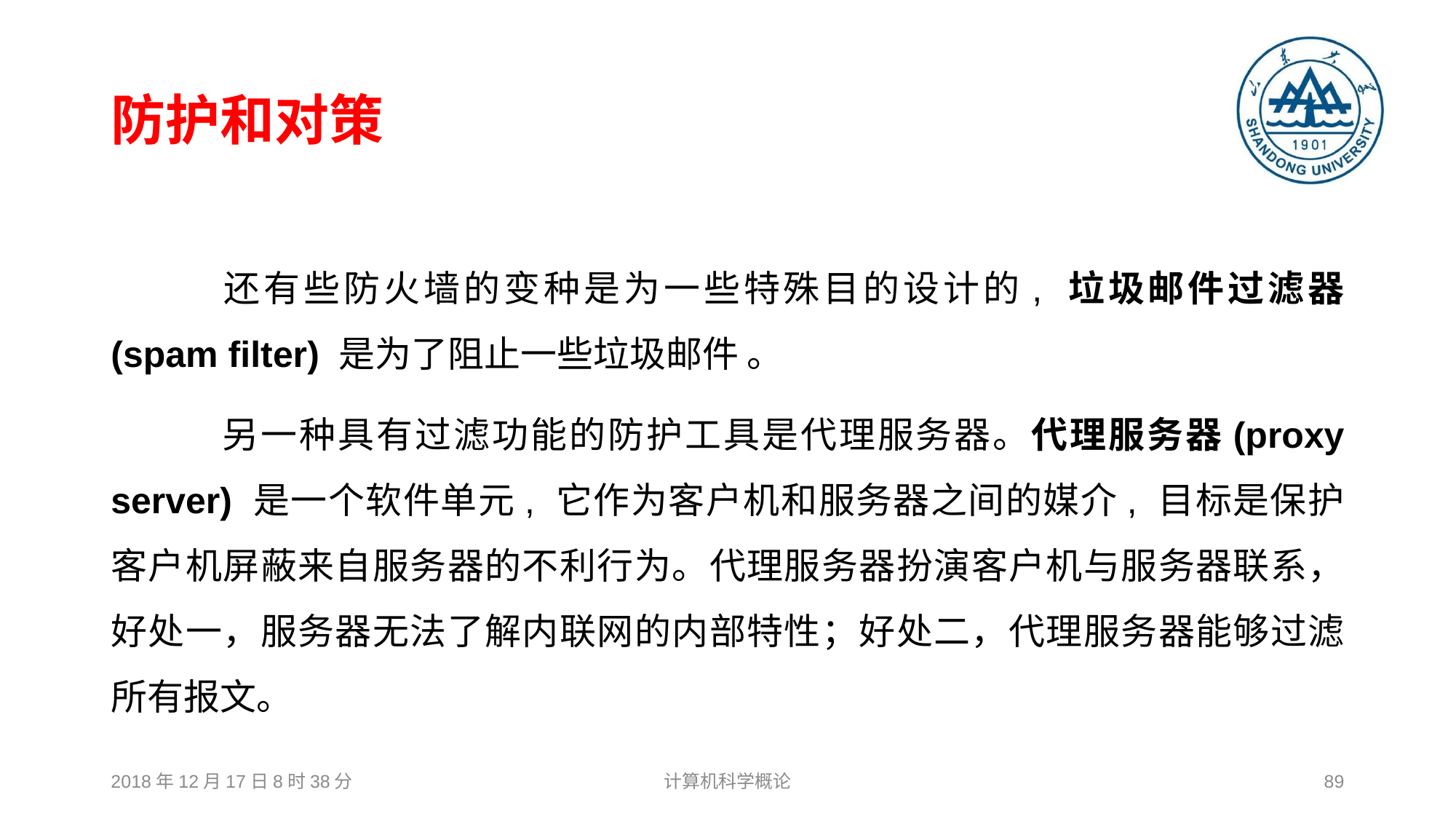

# 防护和对策
	还有些防火墙的变种是为一些特殊目的设计的, 垃圾邮件过滤器 (spam filter) 是为了阻止一些垃圾邮件 。
	另一种具有过滤功能的防护工具是代理服务器。代理服务器(proxy server) 是一个软件单元, 它作为客户机和服务器之间的媒介, 目标是保护客户机屏蔽来自服务器的不利行为。代理服务器扮演客户机与服务器联系，好处一，服务器无法了解内联网的内部特性；好处二，代理服务器能够过滤所有报文。
2018年12月17日8时38分
计算机科学概论
89